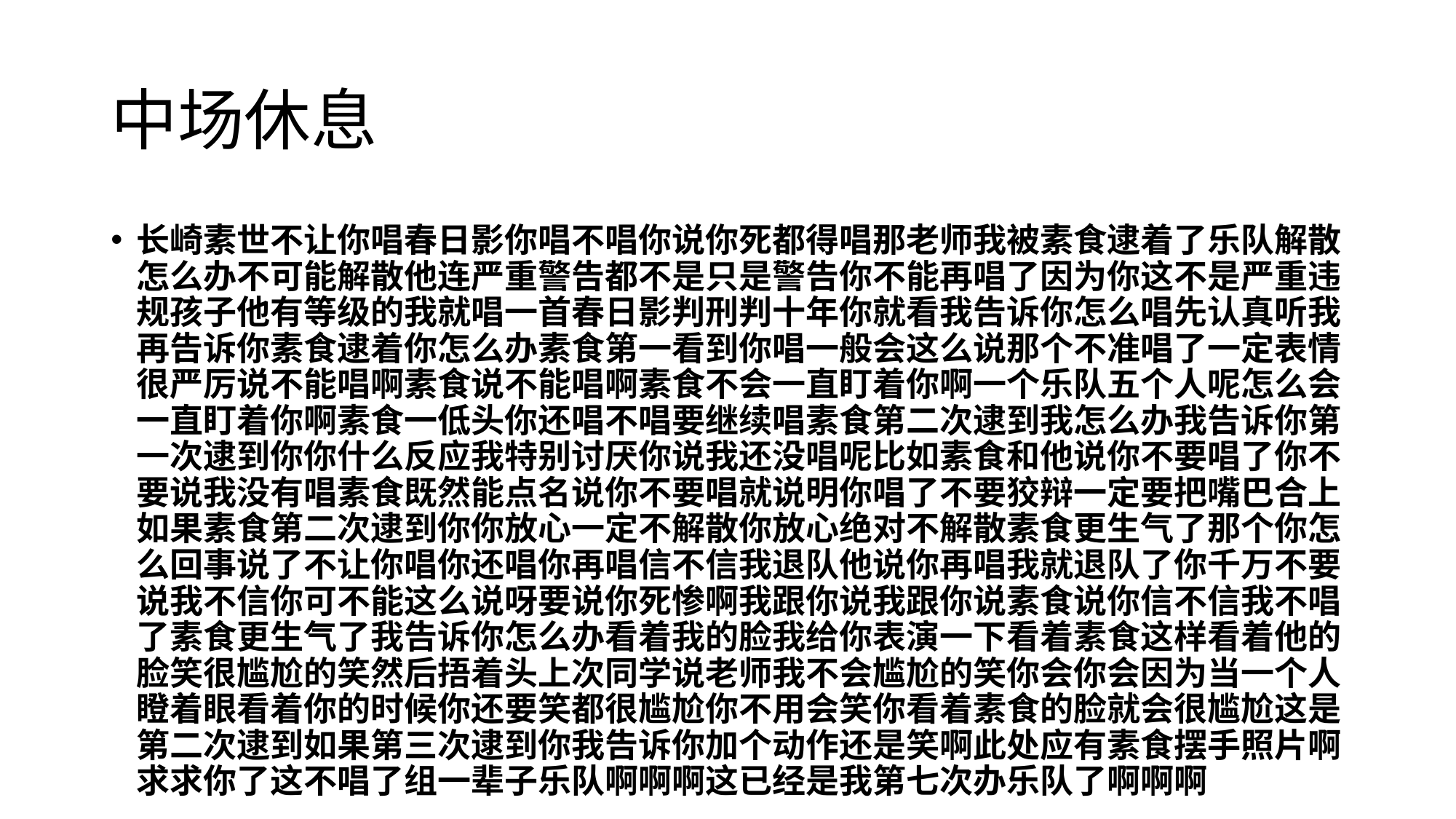

# 中场休息
长崎素世不让你唱春日影你唱不唱你说你死都得唱那老师我被素食逮着了乐队解散怎么办不可能解散他连严重警告都不是只是警告你不能再唱了因为你这不是严重违规孩子他有等级的我就唱一首春日影判刑判十年你就看我告诉你怎么唱先认真听我再告诉你素食逮着你怎么办素食第一看到你唱一般会这么说那个不准唱了一定表情很严厉说不能唱啊素食说不能唱啊素食不会一直盯着你啊一个乐队五个人呢怎么会一直盯着你啊素食一低头你还唱不唱要继续唱素食第二次逮到我怎么办我告诉你第一次逮到你你什么反应我特别讨厌你说我还没唱呢比如素食和他说你不要唱了你不要说我没有唱素食既然能点名说你不要唱就说明你唱了不要狡辩一定要把嘴巴合上如果素食第二次逮到你你放心一定不解散你放心绝对不解散素食更生气了那个你怎么回事说了不让你唱你还唱你再唱信不信我退队他说你再唱我就退队了你千万不要说我不信你可不能这么说呀要说你死惨啊我跟你说我跟你说素食说你信不信我不唱了素食更生气了我告诉你怎么办看着我的脸我给你表演一下看着素食这样看着他的脸笑很尴尬的笑然后捂着头上次同学说老师我不会尴尬的笑你会你会因为当一个人瞪着眼看着你的时候你还要笑都很尴尬你不用会笑你看着素食的脸就会很尴尬这是第二次逮到如果第三次逮到你我告诉你加个动作还是笑啊此处应有素食摆手照片啊求求你了这不唱了组一辈子乐队啊啊啊这已经是我第七次办乐队了啊啊啊